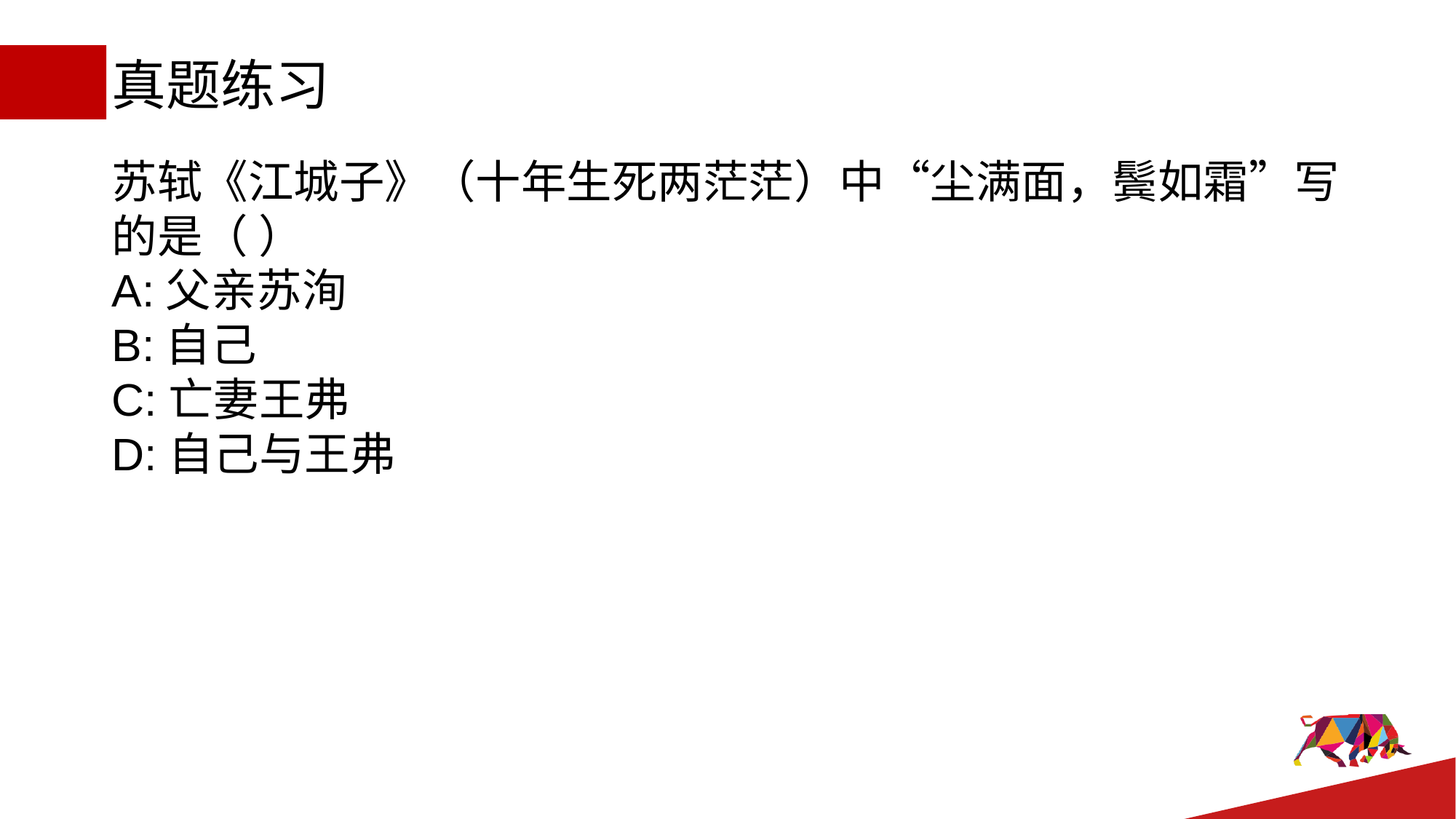

# 真题练习
苏轼《江城子》（十年生死两茫茫）中“尘满面，鬓如霜”写的是（ ）
A:父亲苏洵
B:自己
C:亡妻王弗
D:自己与王弗